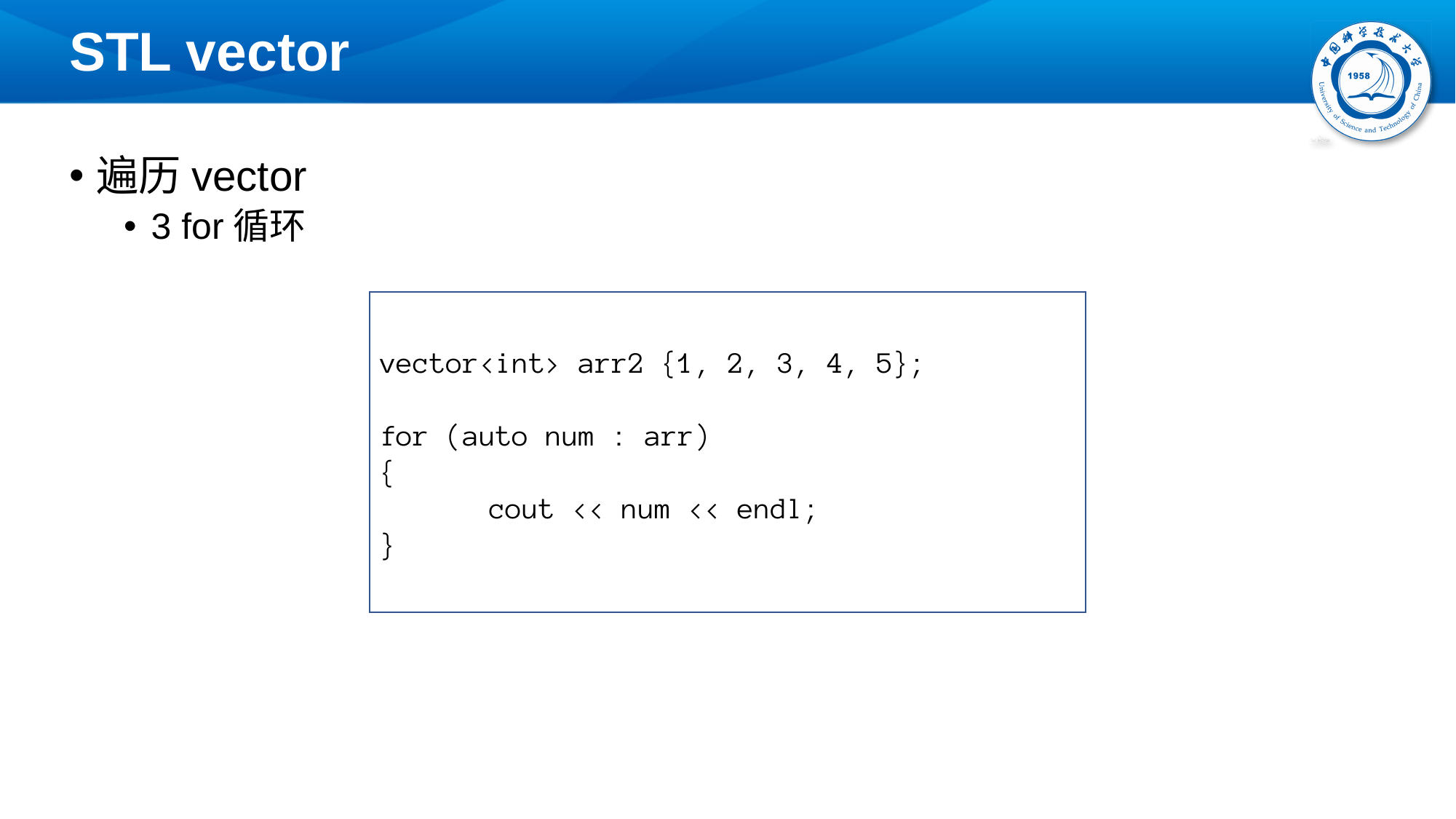

# STL vector
遍历vector
3 for循环
vector<int> arr2 {1, 2, 3, 4, 5};

for (auto num : arr)
{
	cout << num << endl;
}